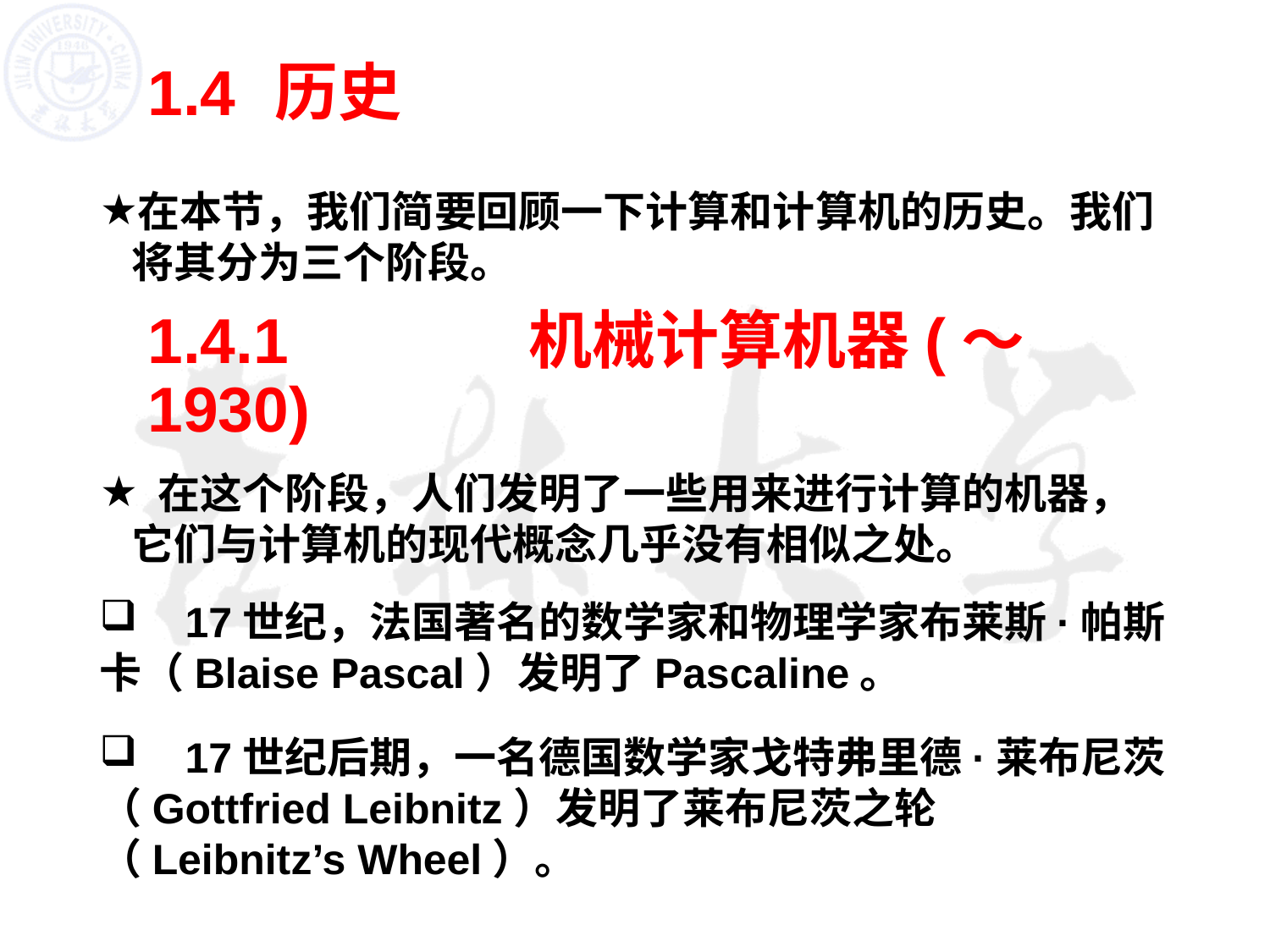

# 1.4	历史
在本节，我们简要回顾一下计算和计算机的历史。我们将其分为三个阶段。

1.4.1		机械计算机器(～1930)
 在这个阶段，人们发明了一些用来进行计算的机器，它们与计算机的现代概念几乎没有相似之处。
    17世纪，法国著名的数学家和物理学家布莱斯·帕斯卡（Blaise Pascal）发明了Pascaline。
    17世纪后期，一名德国数学家戈特弗里德·莱布尼茨（Gottfried Leibnitz）发明了莱布尼茨之轮（Leibnitz’s Wheel）。